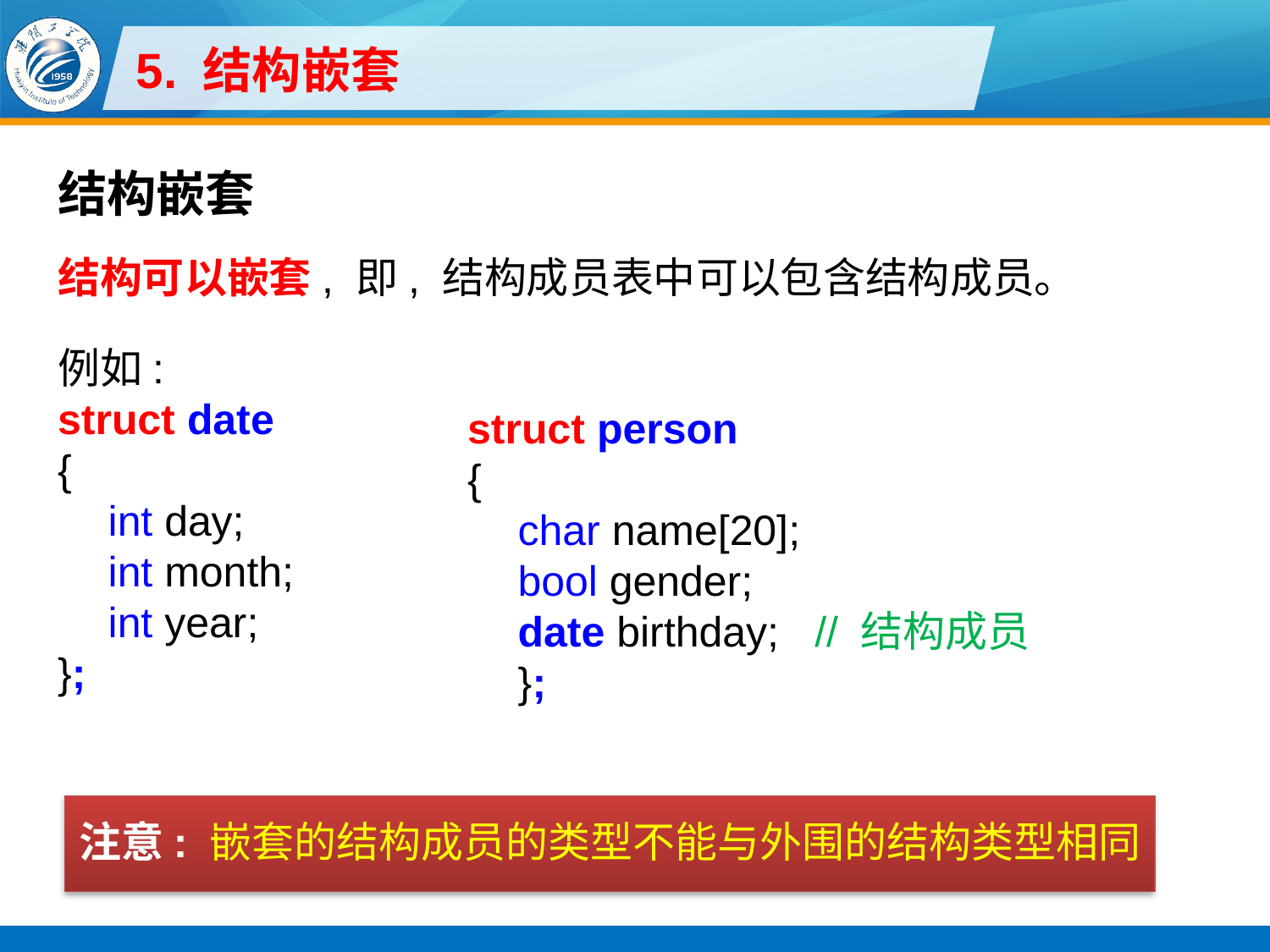

# 5. 结构嵌套
结构嵌套
结构可以嵌套, 即, 结构成员表中可以包含结构成员。
例如:
struct date
{
int day;
int month;
int year;
};
struct person
{
char name[20];
bool gender;
date birthday;   // 结构成员
};
注意: 嵌套的结构成员的类型不能与外围的结构类型相同